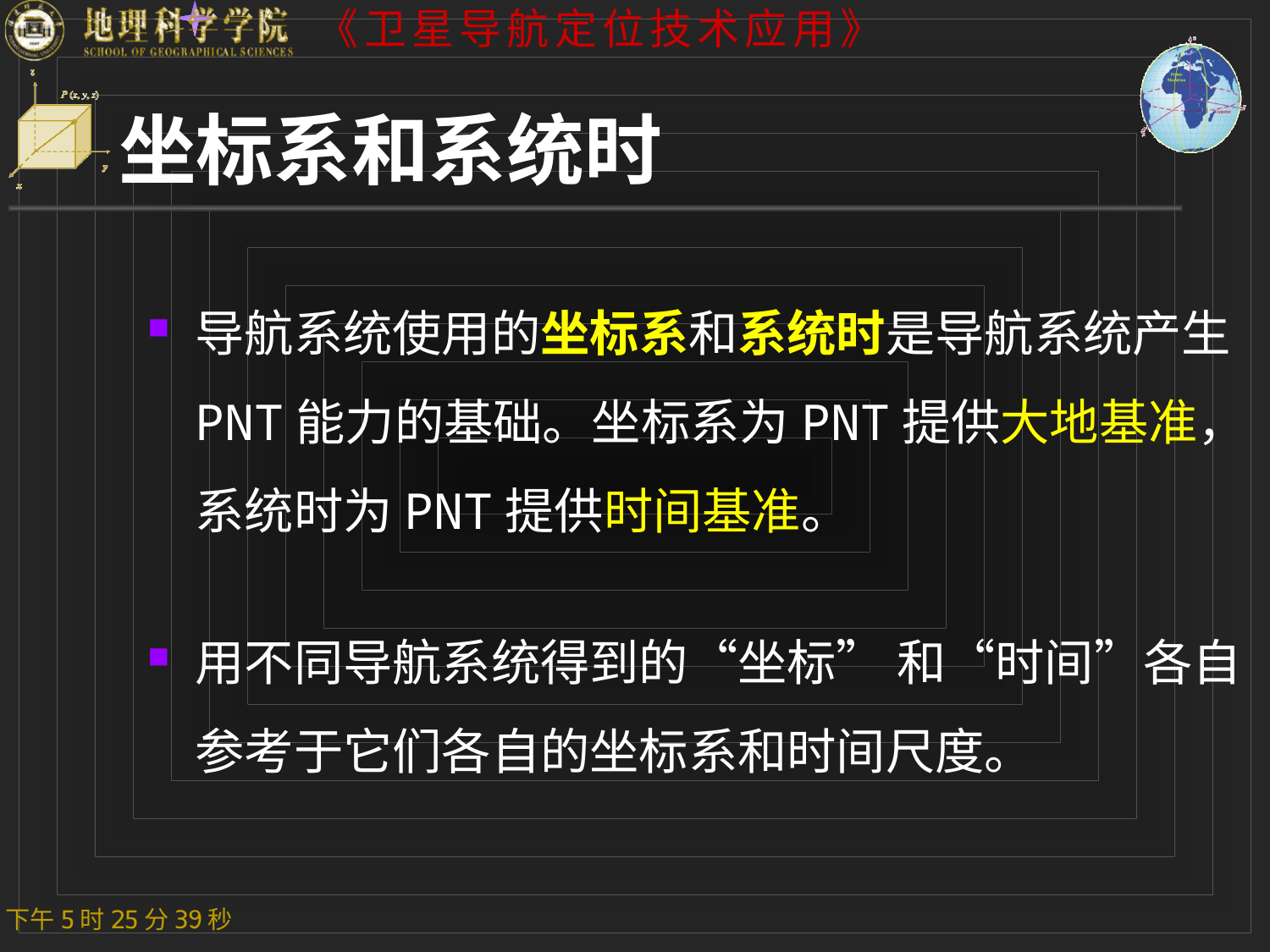

# 坐标系和系统时
导航系统使用的坐标系和系统时是导航系统产生PNT能力的基础。坐标系为PNT提供大地基准，系统时为PNT提供时间基准。
用不同导航系统得到的“坐标” 和“时间”各自参考于它们各自的坐标系和时间尺度。
下午5时25分39秒